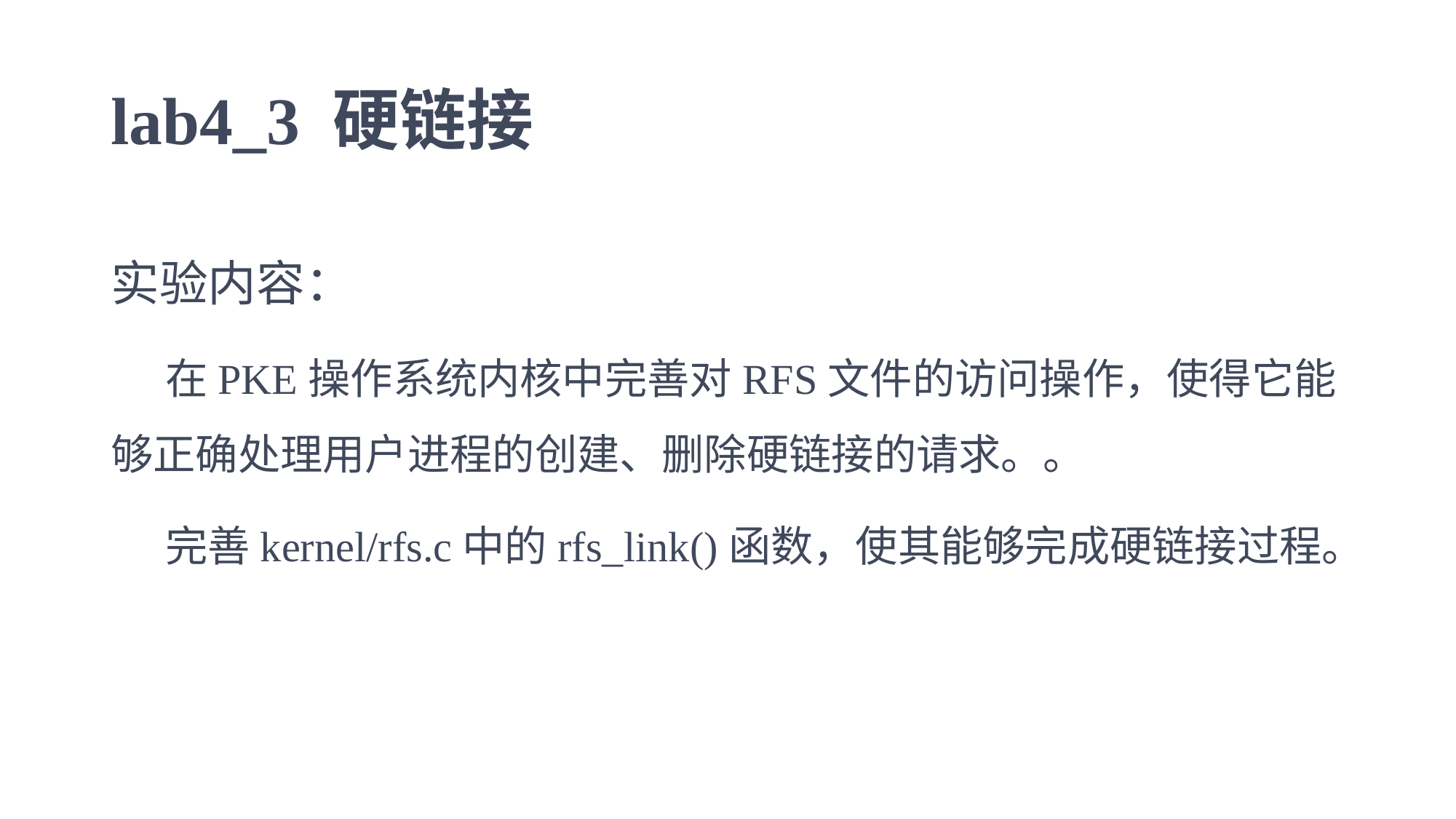

# lab4_3 硬链接
实验内容：
在PKE操作系统内核中完善对RFS文件的访问操作，使得它能够正确处理用户进程的创建、删除硬链接的请求。。
完善kernel/rfs.c中的rfs_link()函数，使其能够完成硬链接过程。